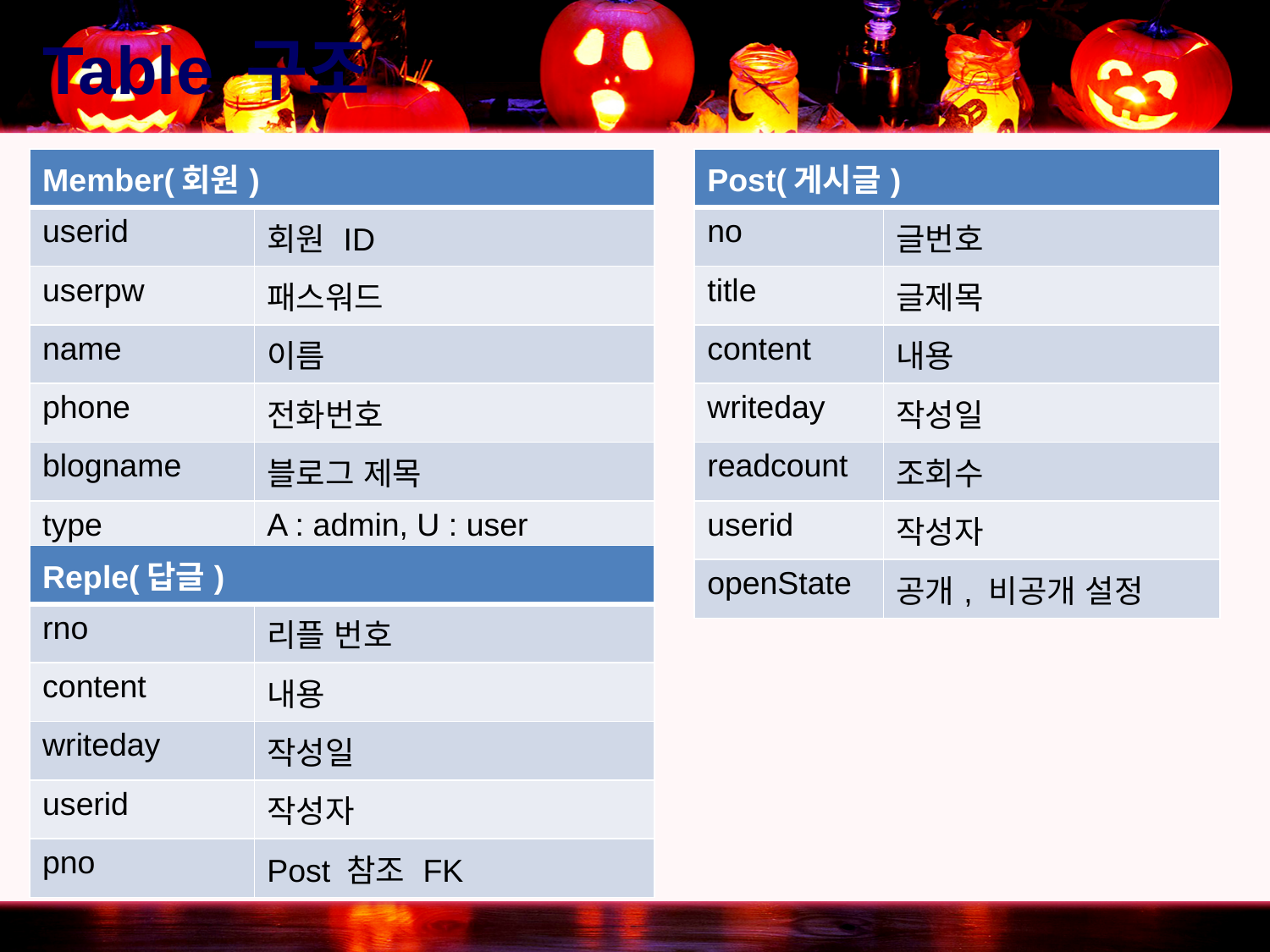

# Table 구조
| Member(회원) |  |
| --- | --- |
| userid | 회원 ID |
| userpw | 패스워드 |
| name | 이름 |
| phone | 전화번호 |
| blogname | 블로그 제목 |
| type | A : admin, U : user |
| Post(게시글) |  |
| --- | --- |
| no | 글번호 |
| title | 글제목 |
| content | 내용 |
| writeday | 작성일 |
| readcount | 조회수 |
| userid | 작성자 |
| openState | 공개, 비공개 설정 |
| Reple(답글) |  |
| --- | --- |
| rno | 리플 번호 |
| content | 내용 |
| writeday | 작성일 |
| userid | 작성자 |
| pno | Post 참조 FK |